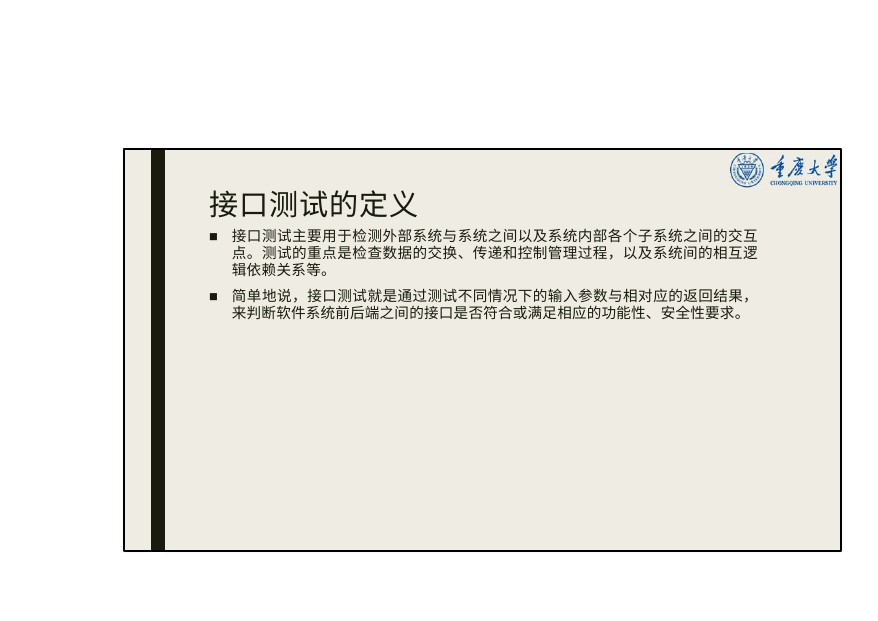

# 接口测试的定义
接口测试主要用于检测外部系统与系统之间以及系统内部各个子系统之间的交互 点。测试的重点是检查数据的交换、传递和控制管理过程，以及系统间的相互逻 辑依赖关系等。
简单地说，接口测试就是通过测试不同情况下的输入参数与相对应的返回结果， 来判断软件系统前后端之间的接口是否符合或满足相应的功能性、安全性要求。